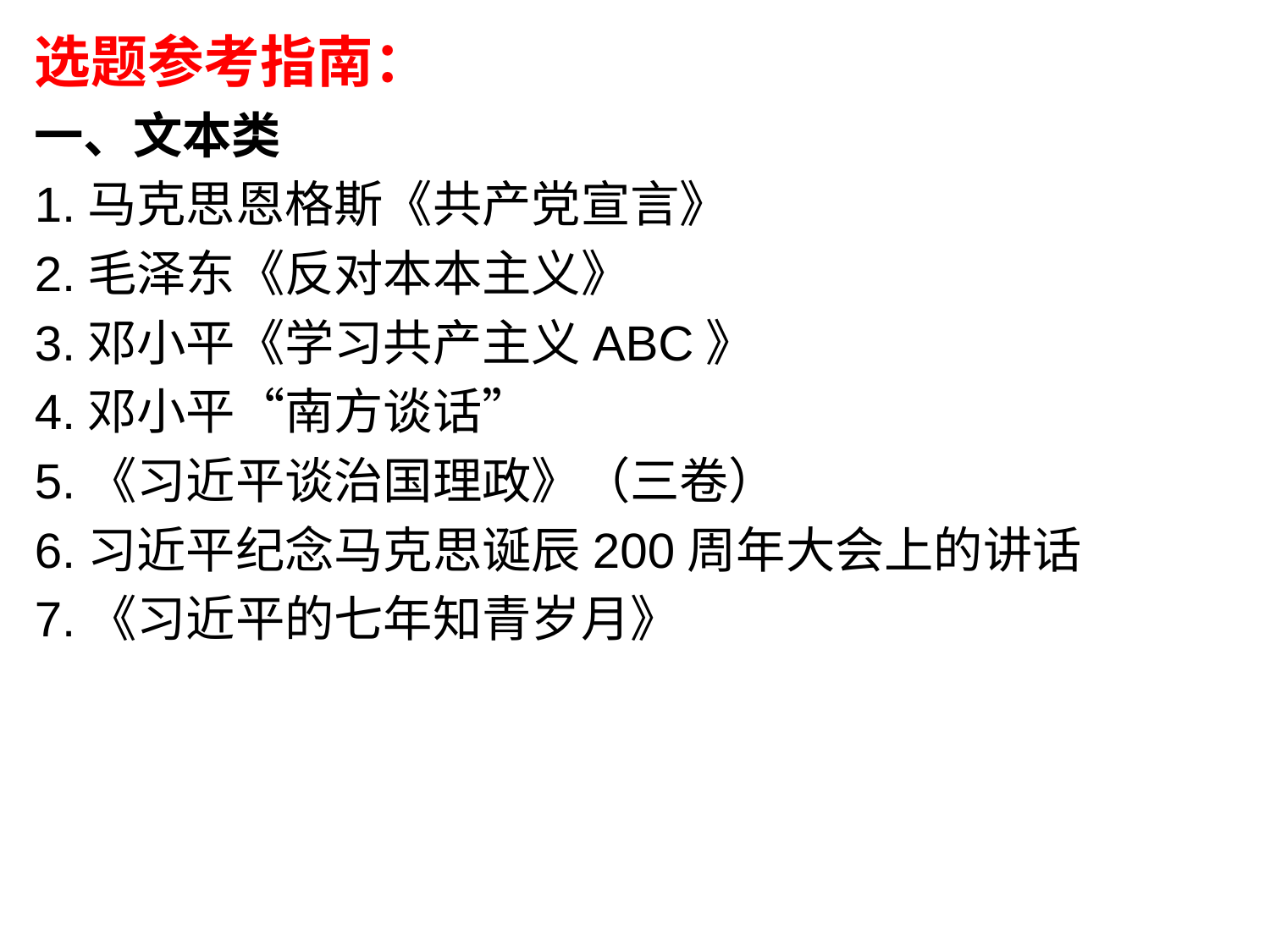

选题参考指南：
一、文本类
1.马克思恩格斯《共产党宣言》
2.毛泽东《反对本本主义》
3.邓小平《学习共产主义ABC》
4.邓小平“南方谈话”
5.《习近平谈治国理政》（三卷）
6.习近平纪念马克思诞辰200周年大会上的讲话
7.《习近平的七年知青岁月》